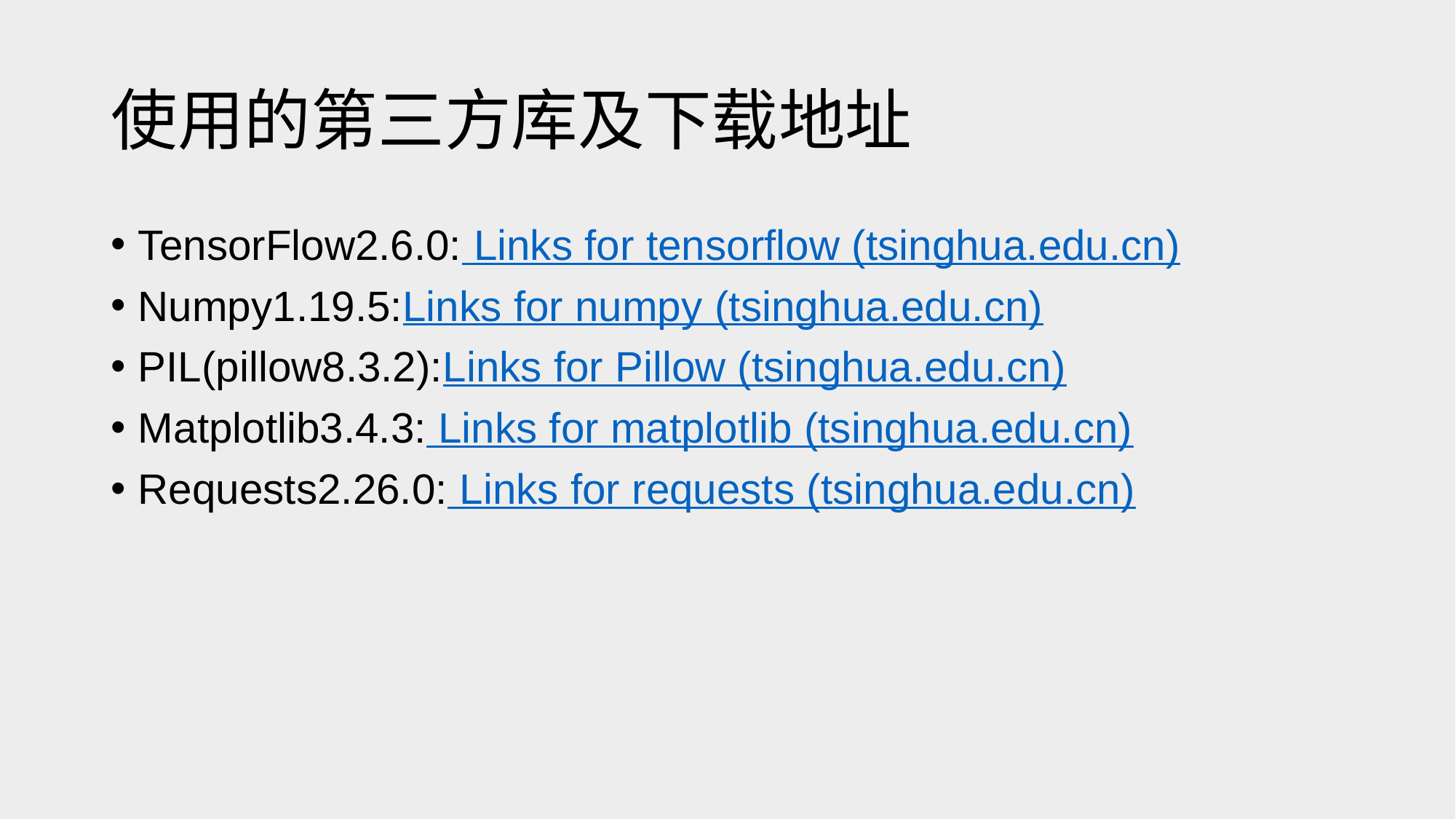

# 使用的第三方库及下载地址
TensorFlow2.6.0: Links for tensorflow (tsinghua.edu.cn)
Numpy1.19.5:Links for numpy (tsinghua.edu.cn)
PIL(pillow8.3.2):Links for Pillow (tsinghua.edu.cn)
Matplotlib3.4.3: Links for matplotlib (tsinghua.edu.cn)
Requests2.26.0: Links for requests (tsinghua.edu.cn)